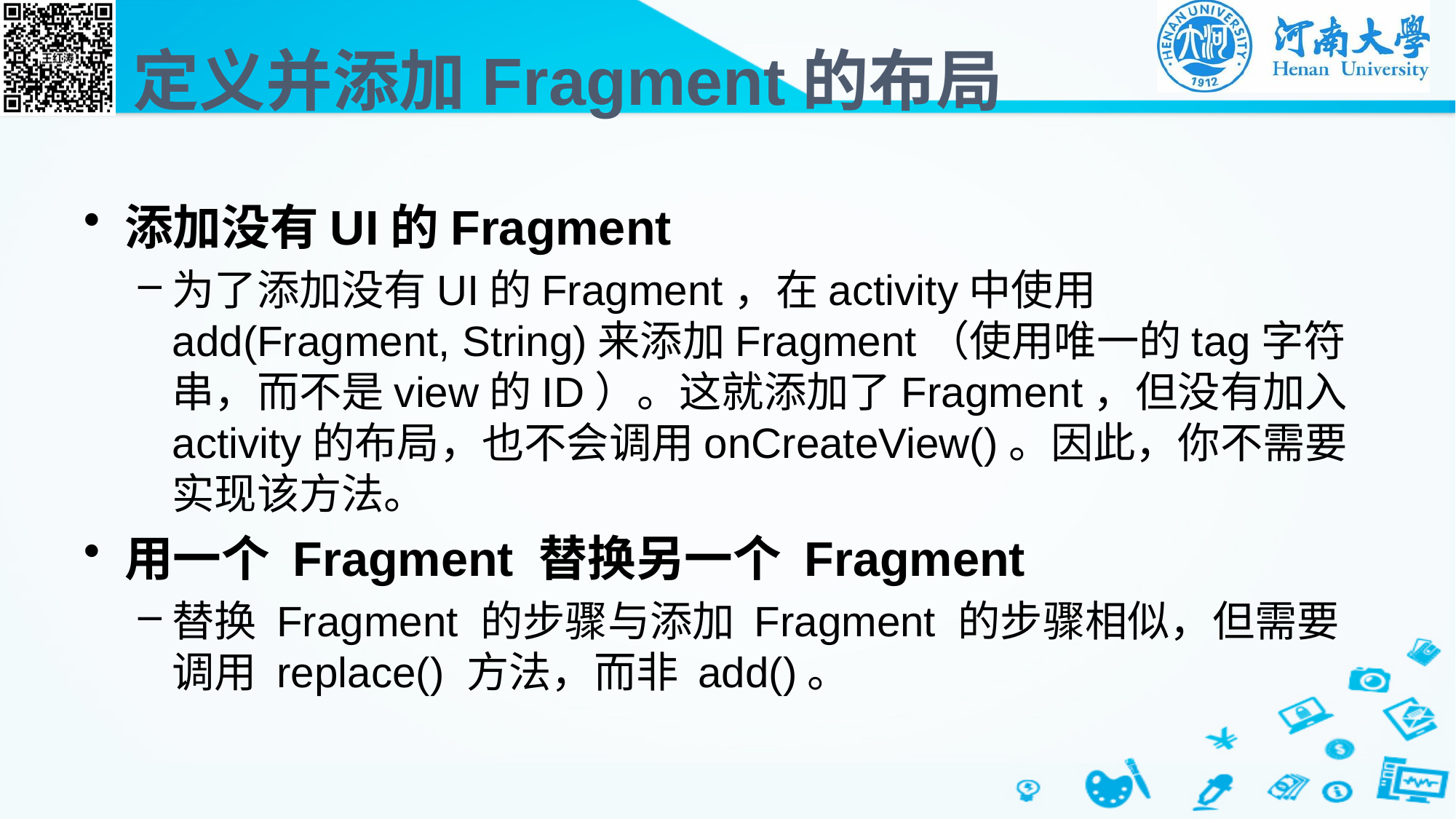

# 定义并添加Fragment的布局
添加没有UI的Fragment
为了添加没有UI的Fragment，在activity中使用add(Fragment, String)来添加Fragment（使用唯一的tag字符串，而不是view的ID）。这就添加了Fragment，但没有加入activity的布局，也不会调用onCreateView()。因此，你不需要实现该方法。
用一个 Fragment 替换另一个 Fragment
替换 Fragment 的步骤与添加 Fragment 的步骤相似，但需要调用 replace() 方法，而非 add()。